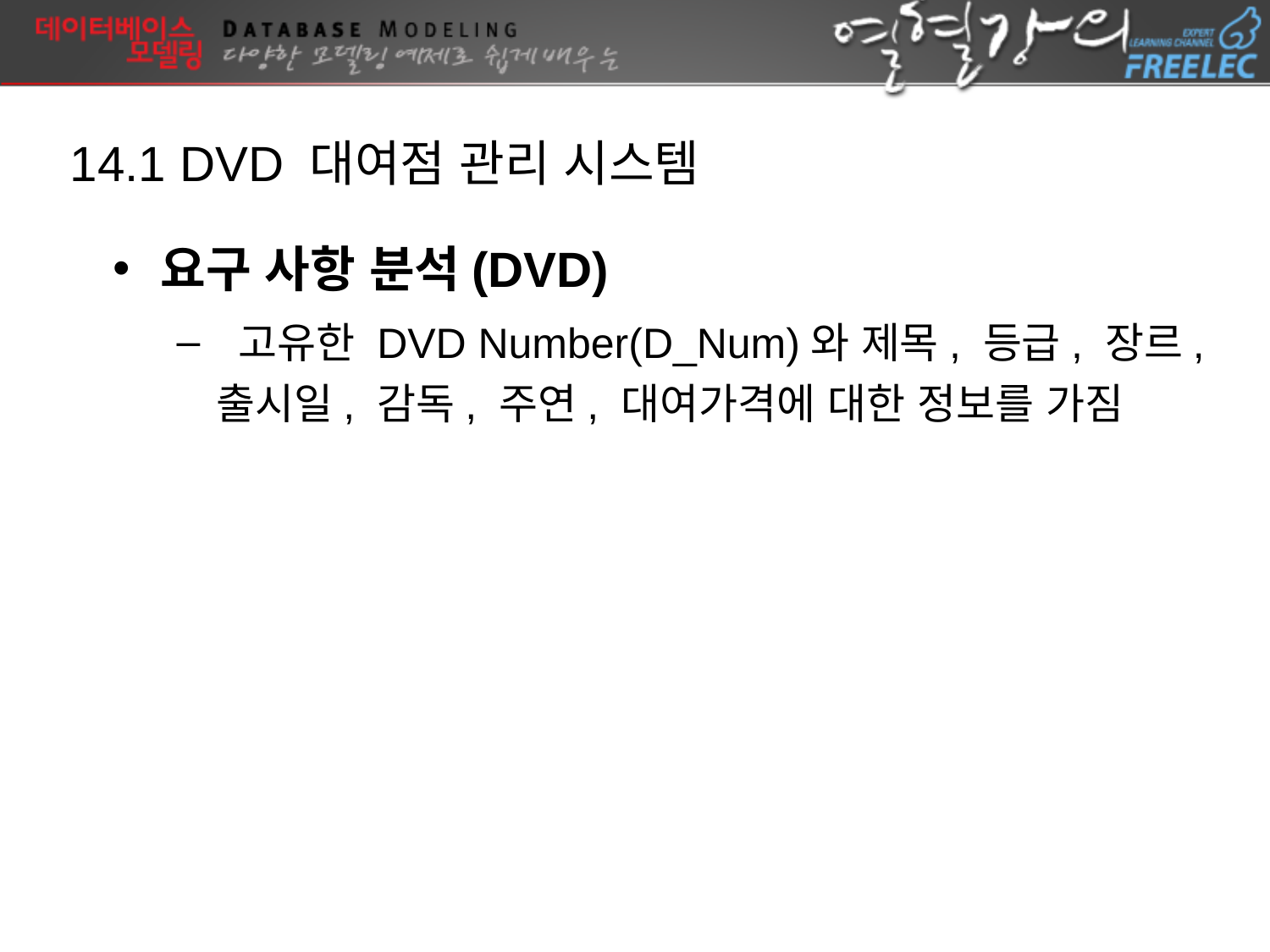

14.1 DVD 대여점 관리 시스템
요구 사항 분석(DVD)
 고유한 DVD Number(D_Num)와 제목, 등급, 장르, 출시일, 감독, 주연, 대여가격에 대한 정보를 가짐